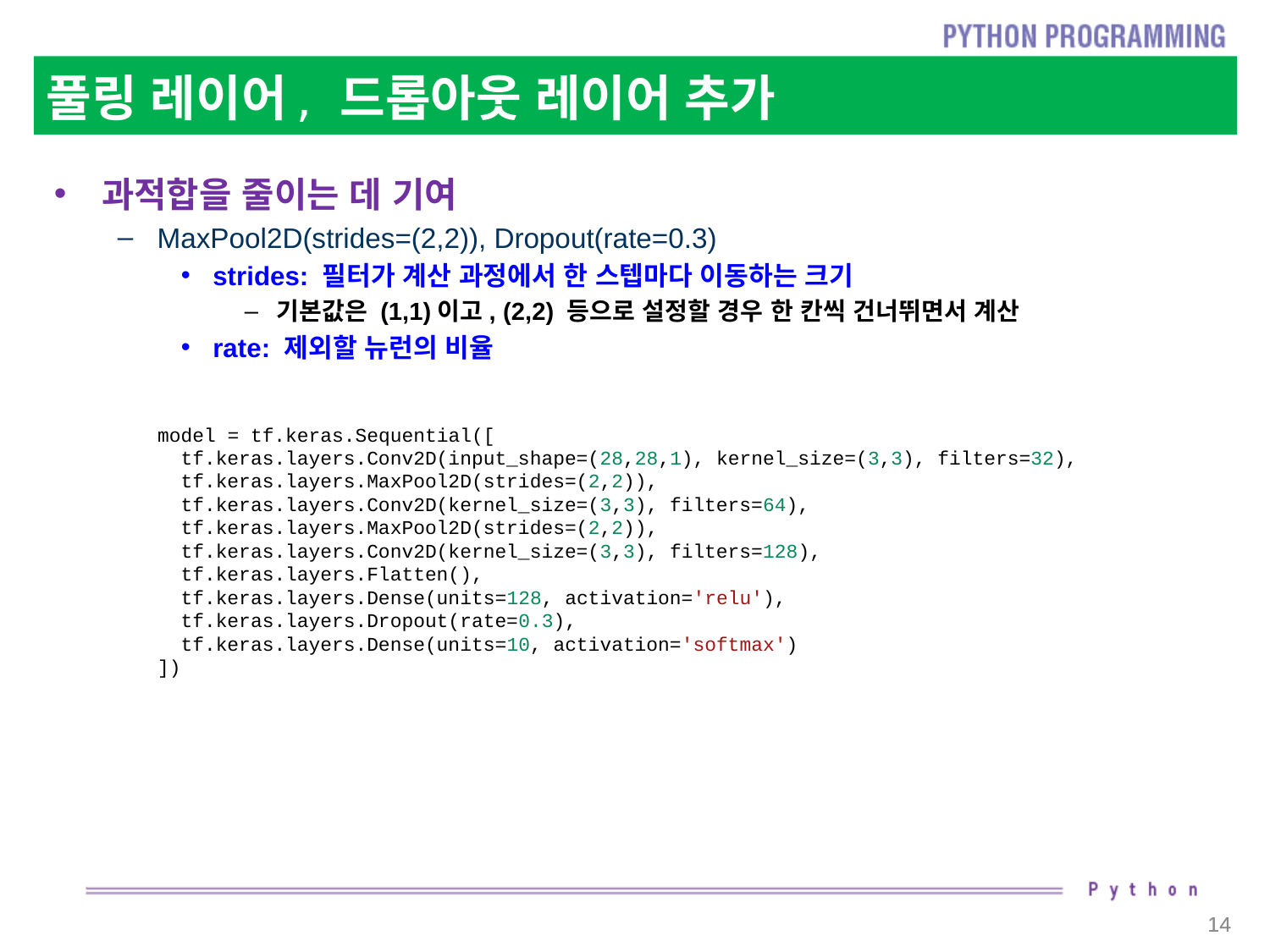

# 풀링 레이어, 드롭아웃 레이어 추가
과적합을 줄이는 데 기여
MaxPool2D(strides=(2,2)), Dropout(rate=0.3)
strides: 필터가 계산 과정에서 한 스텝마다 이동하는 크기
기본값은 (1,1)이고, (2,2) 등으로 설정할 경우 한 칸씩 건너뛰면서 계산
rate: 제외할 뉴런의 비율
model = tf.keras.Sequential([
  tf.keras.layers.Conv2D(input_shape=(28,28,1), kernel_size=(3,3), filters=32),
  tf.keras.layers.MaxPool2D(strides=(2,2)),
  tf.keras.layers.Conv2D(kernel_size=(3,3), filters=64),
  tf.keras.layers.MaxPool2D(strides=(2,2)),
  tf.keras.layers.Conv2D(kernel_size=(3,3), filters=128),
  tf.keras.layers.Flatten(),
  tf.keras.layers.Dense(units=128, activation='relu'),
  tf.keras.layers.Dropout(rate=0.3),
  tf.keras.layers.Dense(units=10, activation='softmax')
])
14